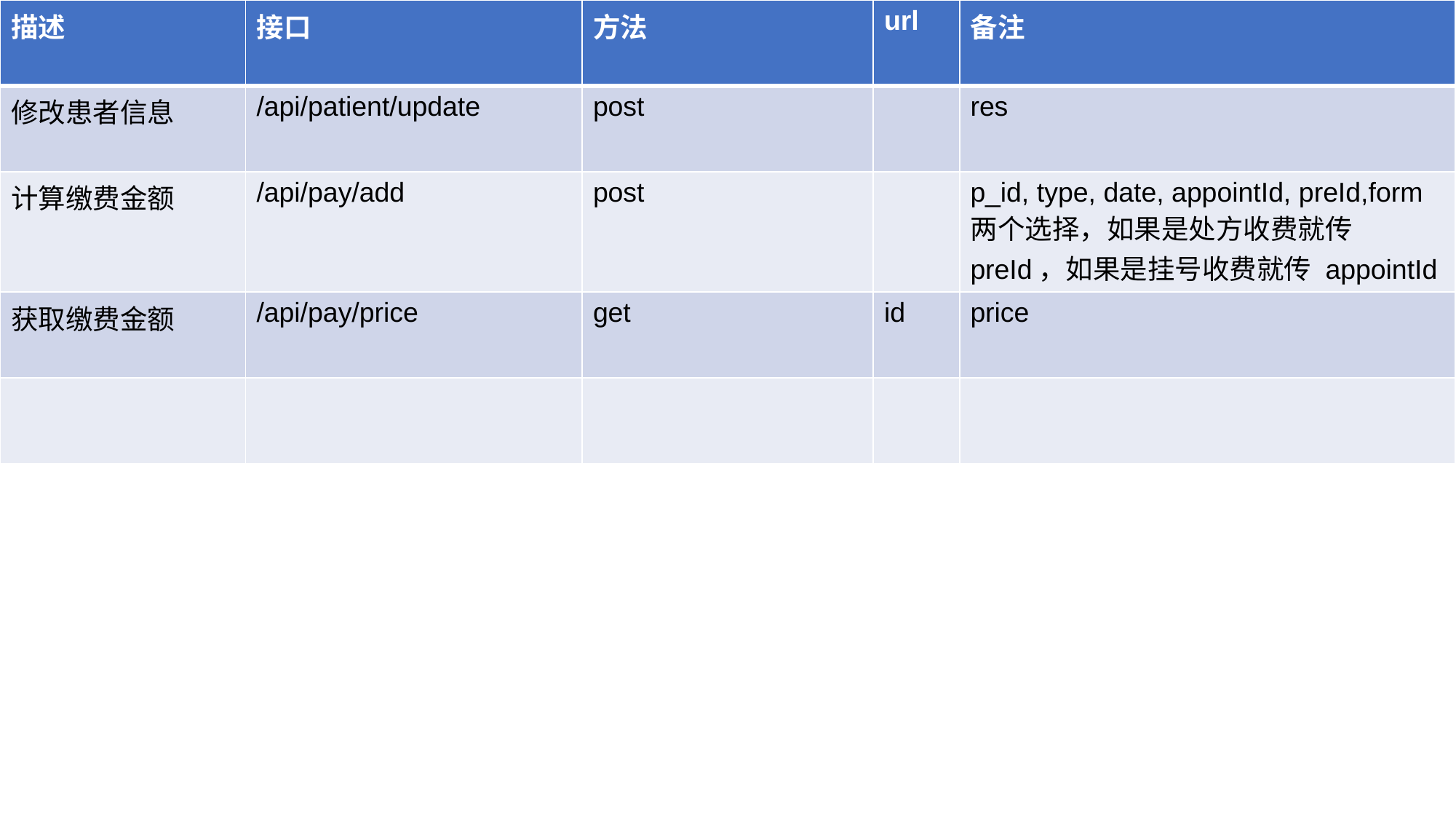

| 描述 | 接口 | 方法 | url | 备注 |
| --- | --- | --- | --- | --- |
| 修改患者信息 | /api/patient/update | post |  | res |
| 计算缴费金额 | /api/pay/add | post |  | p\_id, type, date, appointId, preId,form 两个选择，如果是处方收费就传preId，如果是挂号收费就传 appointId |
| 获取缴费金额 | /api/pay/price | get | id | price |
|  |  |  |  |  |